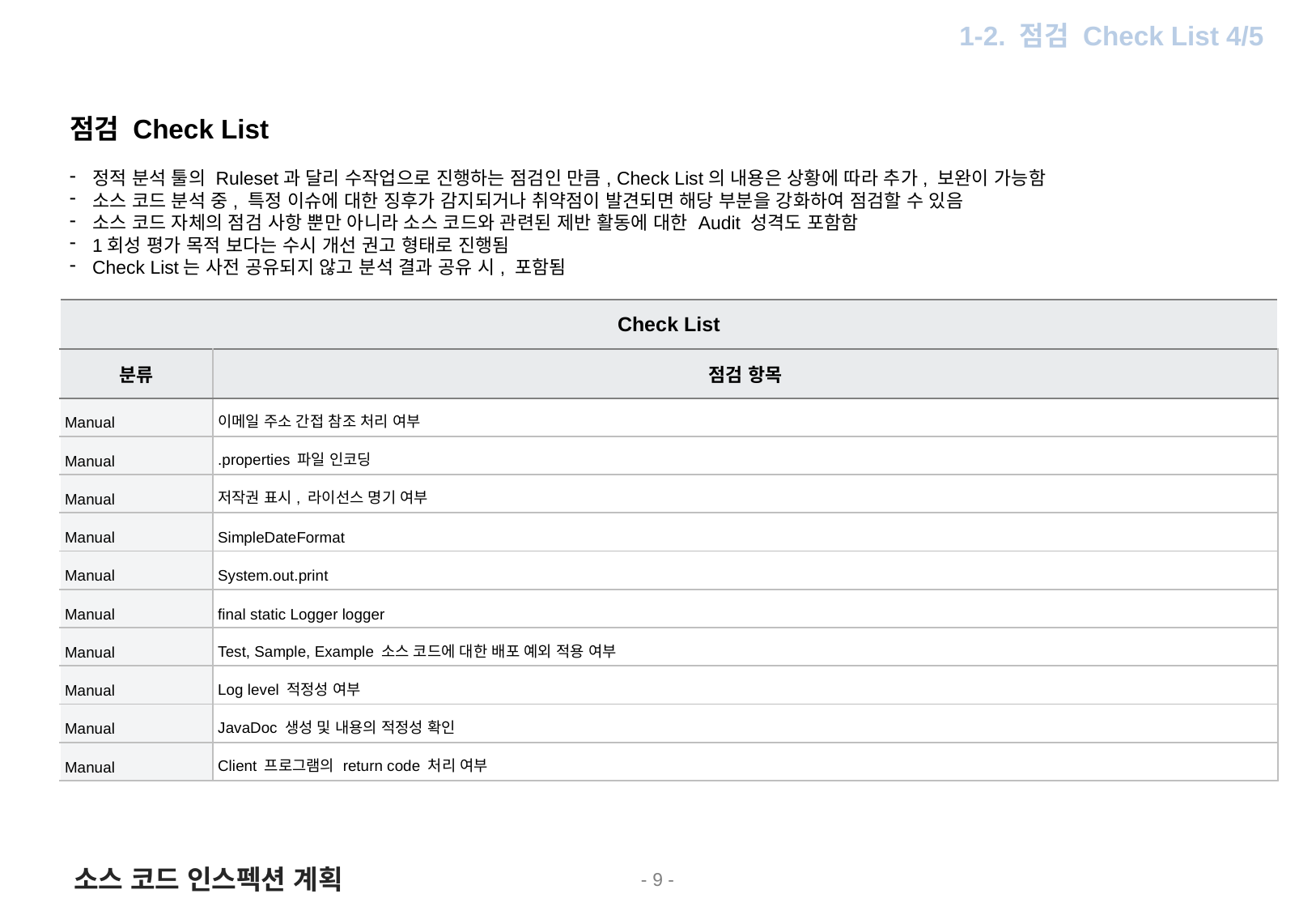

1. Overview
1-2. 점검 Check List 4/5
점검 Check List

정적 분석 툴의 Ruleset과 달리 수작업으로 진행하는 점검인 만큼, Check List의 내용은 상황에 따라 추가, 보완이 가능함
소스 코드 분석 중, 특정 이슈에 대한 징후가 감지되거나 취약점이 발견되면 해당 부분을 강화하여 점검할 수 있음
소스 코드 자체의 점검 사항 뿐만 아니라 소스 코드와 관련된 제반 활동에 대한 Audit 성격도 포함함
1회성 평가 목적 보다는 수시 개선 권고 형태로 진행됨
Check List는 사전 공유되지 않고 분석 결과 공유 시, 포함됨
| Check List |  |
| --- | --- |
| 분류 | 점검 항목 |
| Manual | 이메일 주소 간접 참조 처리 여부 |
| Manual | .properties 파일 인코딩 |
| Manual | 저작권 표시, 라이선스 명기 여부 |
| Manual | SimpleDateFormat |
| Manual | System.out.print |
| Manual | final static Logger logger |
| Manual | Test, Sample, Example 소스 코드에 대한 배포 예외 적용 여부 |
| Manual | Log level 적정성 여부 |
| Manual | JavaDoc 생성 및 내용의 적정성 확인 |
| Manual | Client 프로그램의 return code 처리 여부 |